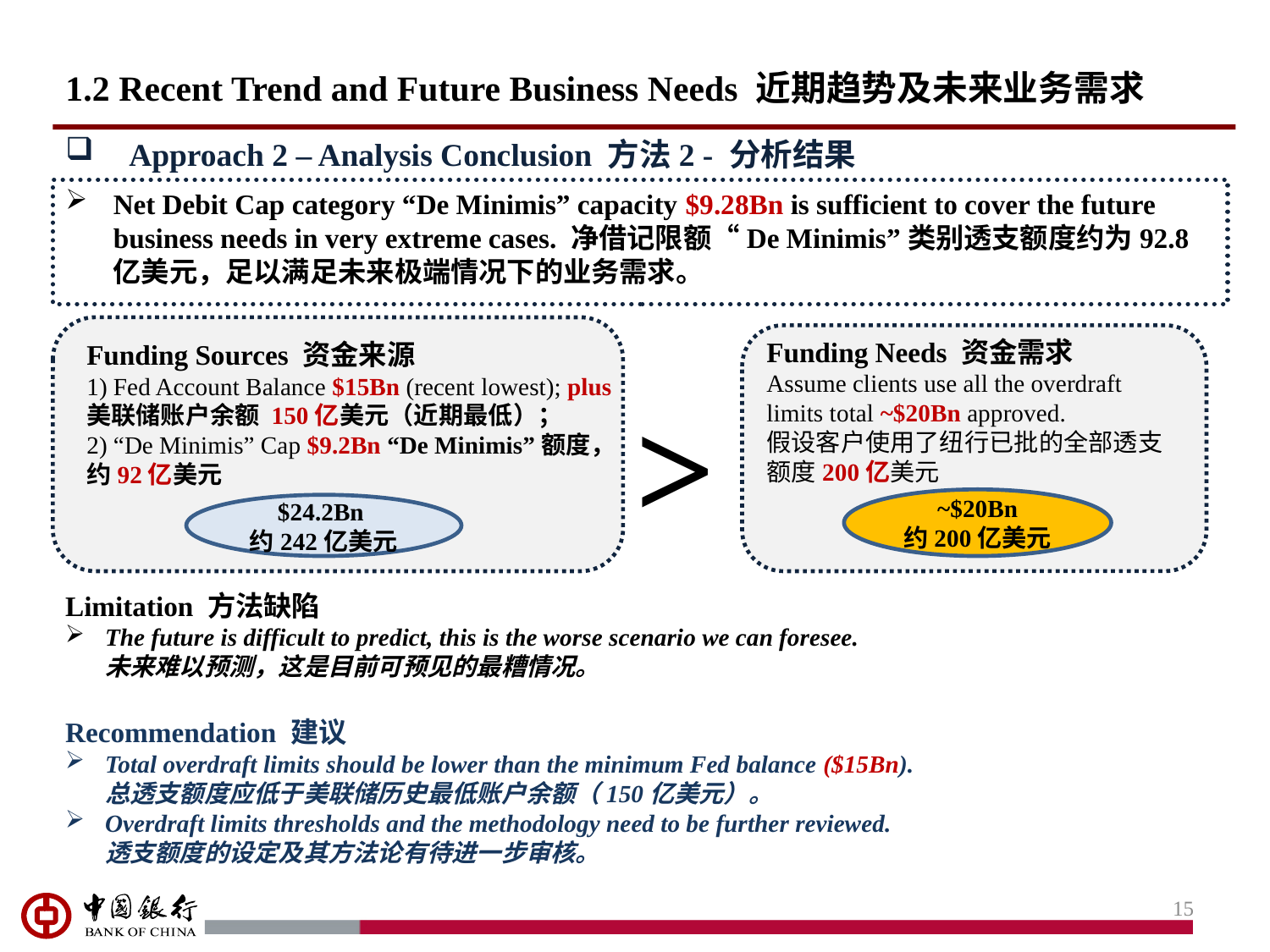

1.2 Recent Trend and Future Business Needs 近期趋势及未来业务需求
# Approach 2 – Analysis Conclusion 方法2 - 分析结果
Net Debit Cap category “De Minimis” capacity $9.28Bn is sufficient to cover the future business needs in very extreme cases. 净借记限额“De Minimis”类别透支额度约为92.8亿美元，足以满足未来极端情况下的业务需求。

Funding Needs 资金需求
Assume clients use all the overdraft limits total ~$20Bn approved.
假设客户使用了纽行已批的全部透支额度200亿美元

Funding Sources 资金来源
1) Fed Account Balance $15Bn (recent lowest); plus 美联储账户余额 150亿美元（近期最低）；
2) “De Minimis” Cap $9.2Bn “De Minimis”额度，约92亿美元
>
~$20Bn
约200亿美元
$24.2Bn
约242亿美元
Limitation 方法缺陷
The future is difficult to predict, this is the worse scenario we can foresee.
未来难以预测，这是目前可预见的最糟情况。

Recommendation 建议
Total overdraft limits should be lower than the minimum Fed balance ($15Bn).
总透支额度应低于美联储历史最低账户余额（150亿美元）。
Overdraft limits thresholds and the methodology need to be further reviewed.
透支额度的设定及其方法论有待进一步审核。
15